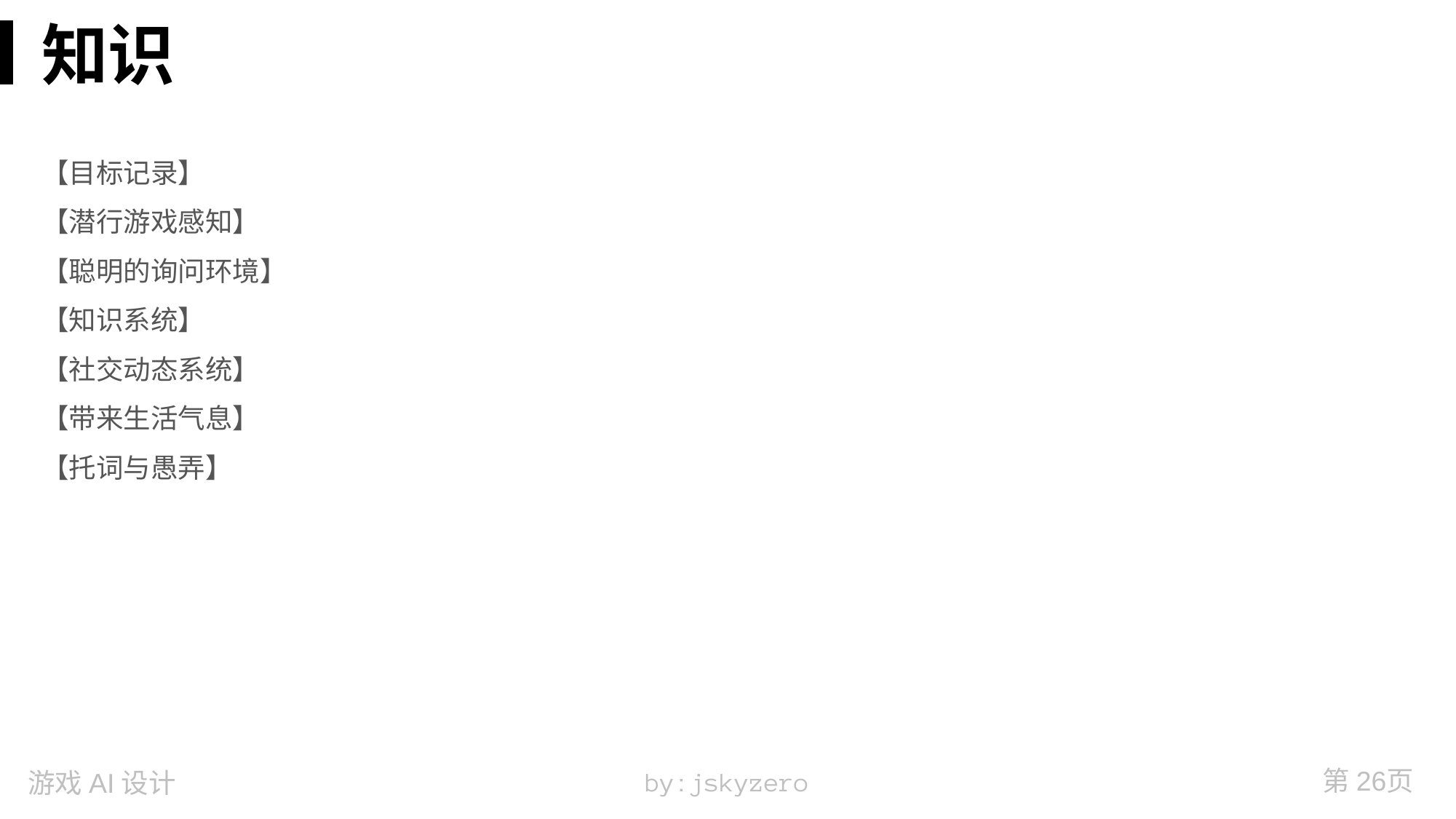

# 知识
【目标记录】
【潜行游戏感知】
【聪明的询问环境】
【知识系统】
【社交动态系统】
【带来生活气息】
【托词与愚弄】